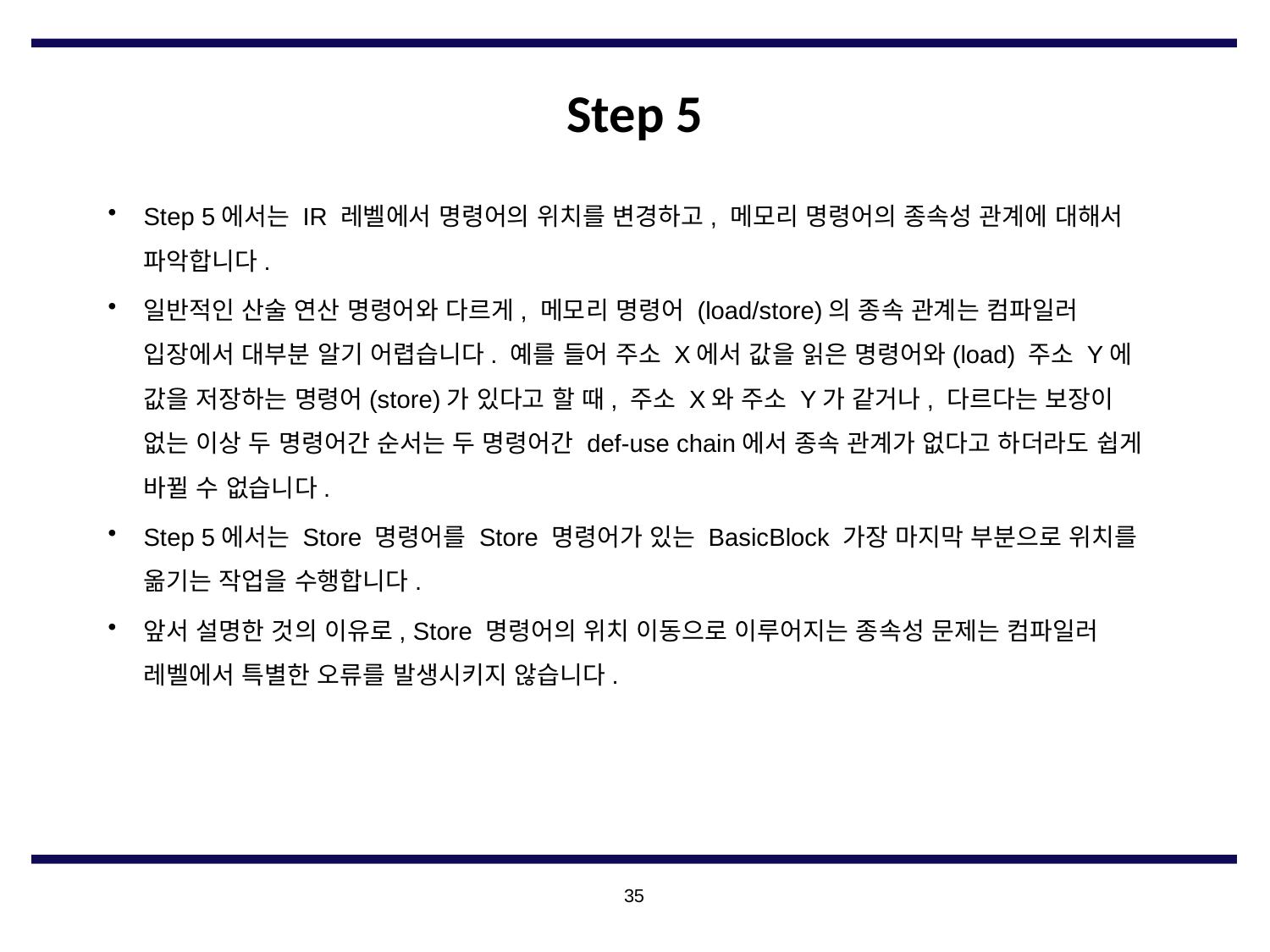

# Step 5
Step 5에서는 IR 레벨에서 명령어의 위치를 변경하고, 메모리 명령어의 종속성 관계에 대해서 파악합니다.
일반적인 산술 연산 명령어와 다르게, 메모리 명령어 (load/store)의 종속 관계는 컴파일러 입장에서 대부분 알기 어렵습니다. 예를 들어 주소 X에서 값을 읽은 명령어와(load) 주소 Y에 값을 저장하는 명령어(store)가 있다고 할 때, 주소 X와 주소 Y가 같거나, 다르다는 보장이 없는 이상 두 명령어간 순서는 두 명령어간 def-use chain에서 종속 관계가 없다고 하더라도 쉽게 바뀔 수 없습니다.
Step 5에서는 Store 명령어를 Store 명령어가 있는 BasicBlock 가장 마지막 부분으로 위치를 옮기는 작업을 수행합니다.
앞서 설명한 것의 이유로, Store 명령어의 위치 이동으로 이루어지는 종속성 문제는 컴파일러 레벨에서 특별한 오류를 발생시키지 않습니다.

35